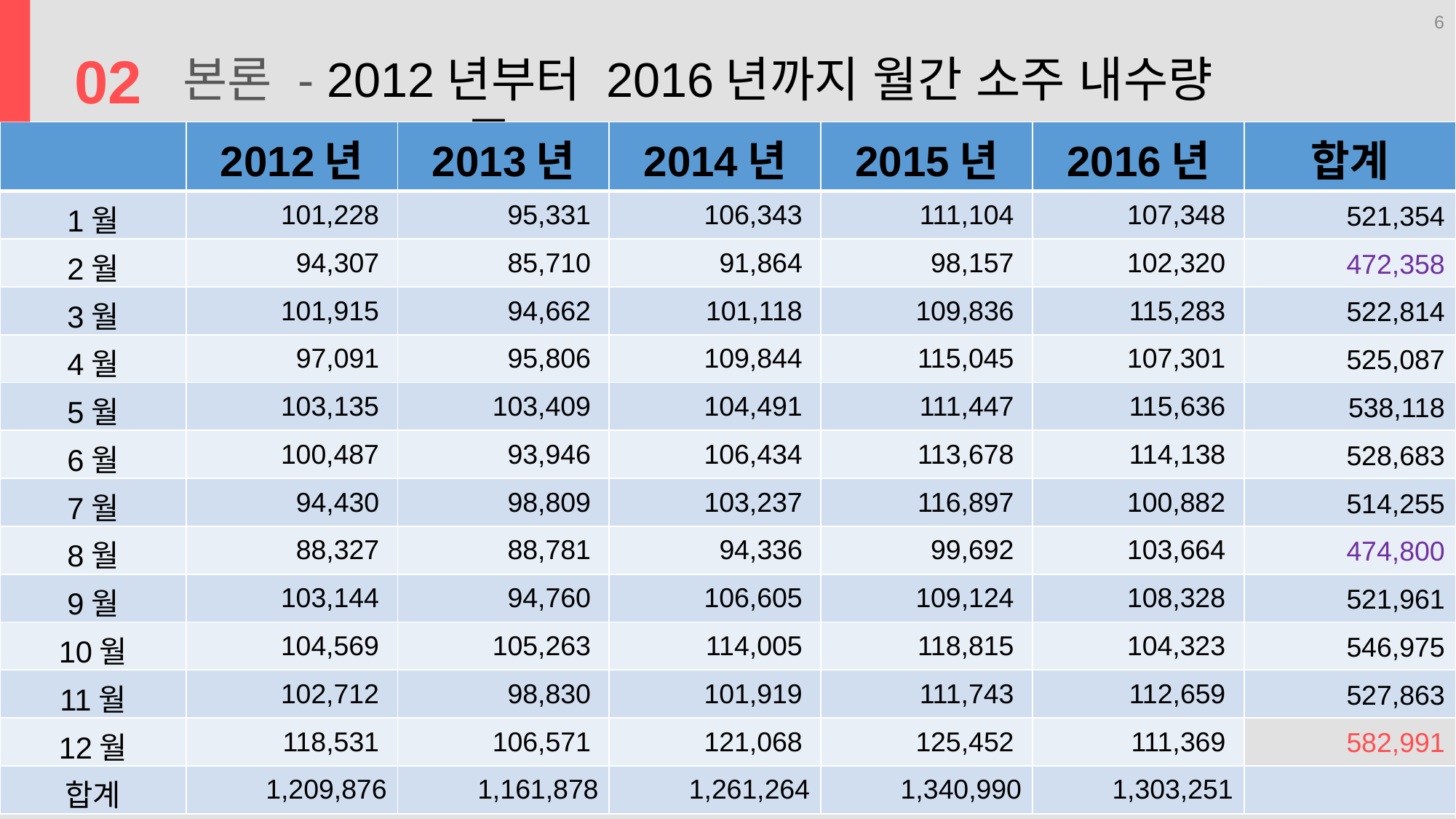

6
02
본론 - 2012년부터 2016년까지 월간 소주 내수량 표  (내수량 : 국내 총 소비량, 단위 : kl)
|  | 2012년 | 2013년 | 2014년 | 2015년 | 2016년 | 합계 |
| --- | --- | --- | --- | --- | --- | --- |
| 1월 | 101,228 | 95,331 | 106,343 | 111,104 | 107,348 | 521,354 |
| 2월 | 94,307 | 85,710 | 91,864 | 98,157 | 102,320 | 472,358 |
| 3월 | 101,915 | 94,662 | 101,118 | 109,836 | 115,283 | 522,814 |
| 4월 | 97,091 | 95,806 | 109,844 | 115,045 | 107,301 | 525,087 |
| 5월 | 103,135 | 103,409 | 104,491 | 111,447 | 115,636 | 538,118 |
| 6월 | 100,487 | 93,946 | 106,434 | 113,678 | 114,138 | 528,683 |
| 7월 | 94,430 | 98,809 | 103,237 | 116,897 | 100,882 | 514,255 |
| 8월 | 88,327 | 88,781 | 94,336 | 99,692 | 103,664 | 474,800 |
| 9월 | 103,144 | 94,760 | 106,605 | 109,124 | 108,328 | 521,961 |
| 10월 | 104,569 | 105,263 | 114,005 | 118,815 | 104,323 | 546,975 |
| 11월 | 102,712 | 98,830 | 101,919 | 111,743 | 112,659 | 527,863 |
| 12월 | 118,531 | 106,571 | 121,068 | 125,452 | 111,369 | 582,991 |
| 합계 | 1,209,876 | 1,161,878 | 1,261,264 | 1,340,990 | 1,303,251 |  |